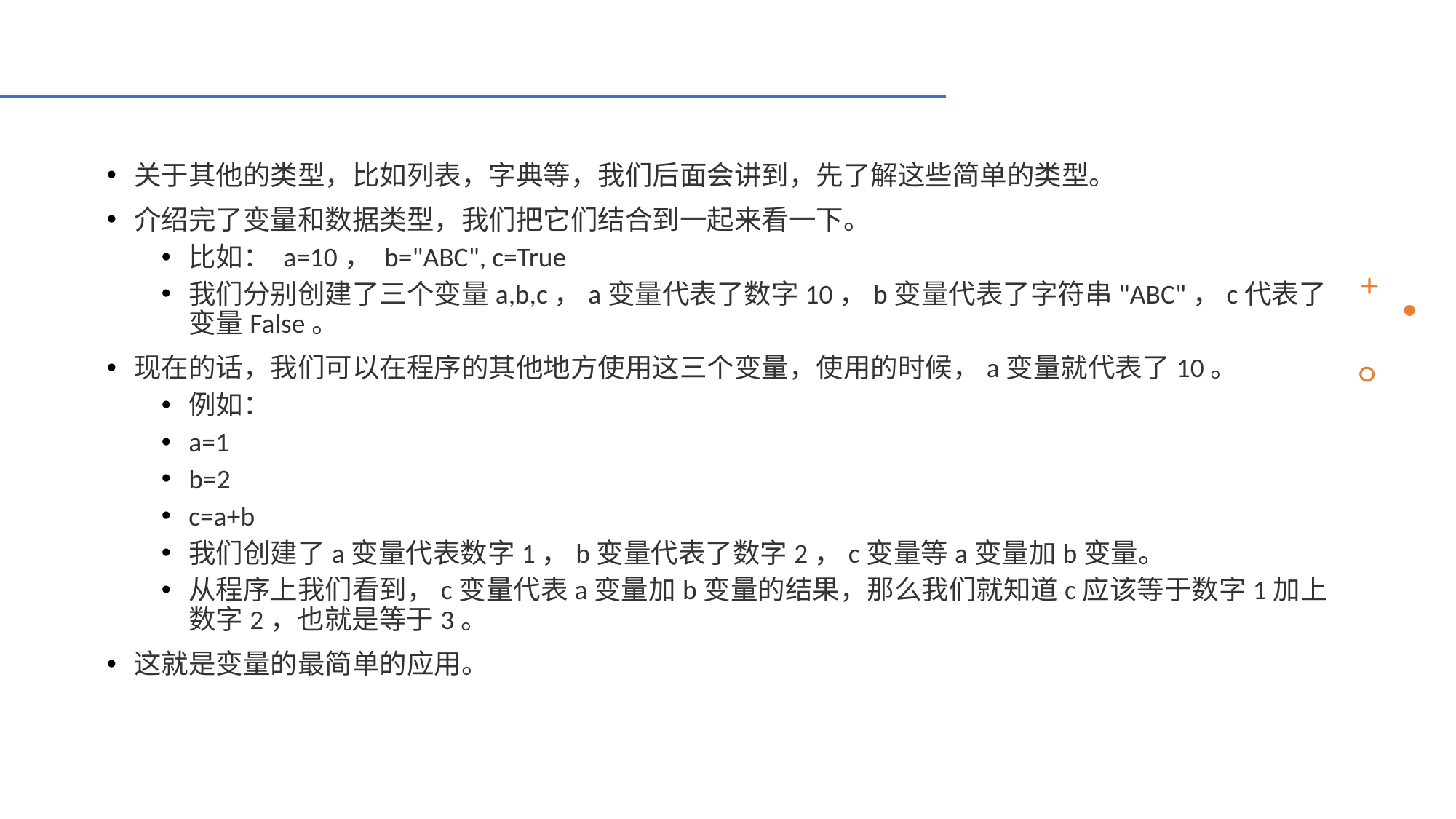

关于其他的类型，比如列表，字典等，我们后面会讲到，先了解这些简单的类型。
介绍完了变量和数据类型，我们把它们结合到一起来看一下。
比如： a=10， b="ABC", c=True
我们分别创建了三个变量a,b,c，a变量代表了数字10，b变量代表了字符串"ABC"，c代表了变量False。
现在的话，我们可以在程序的其他地方使用这三个变量，使用的时候，a变量就代表了10。
例如：
a=1
b=2
c=a+b
我们创建了a变量代表数字1，b变量代表了数字2，c变量等a变量加b变量。
从程序上我们看到，c变量代表a变量加b变量的结果，那么我们就知道c应该等于数字1加上数字2，也就是等于3。
这就是变量的最简单的应用。